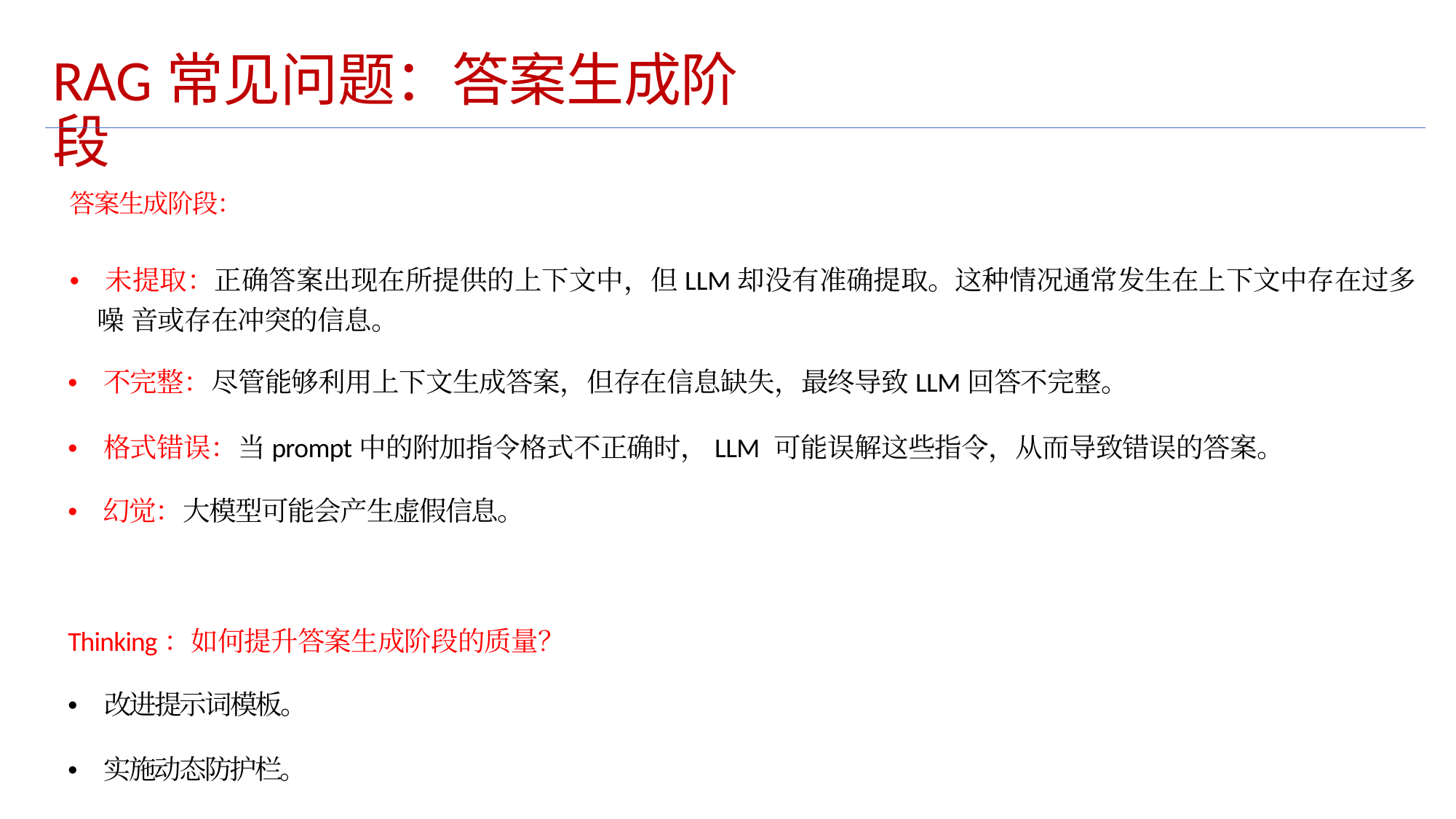

RAG常见问题：答案生成阶段

答案生成阶段：

•  未提取：正确答案出现在所提供的上下文中，但LLM却没有准确提取。这种情况通常发生在上下文中存在过多噪 音或存在冲突的信息。

•  不完整：尽管能够利用上下文生成答案，但存在信息缺失，最终导致LLM回答不完整。

•  格式错误：当prompt中的附加指令格式不正确时，LLM 可能误解这些指令，从而导致错误的答案。

•  幻觉：大模型可能会产生虚假信息。

Thinking：如何提升答案生成阶段的质量？

•  改进提示词模板。

•  实施动态防护栏。